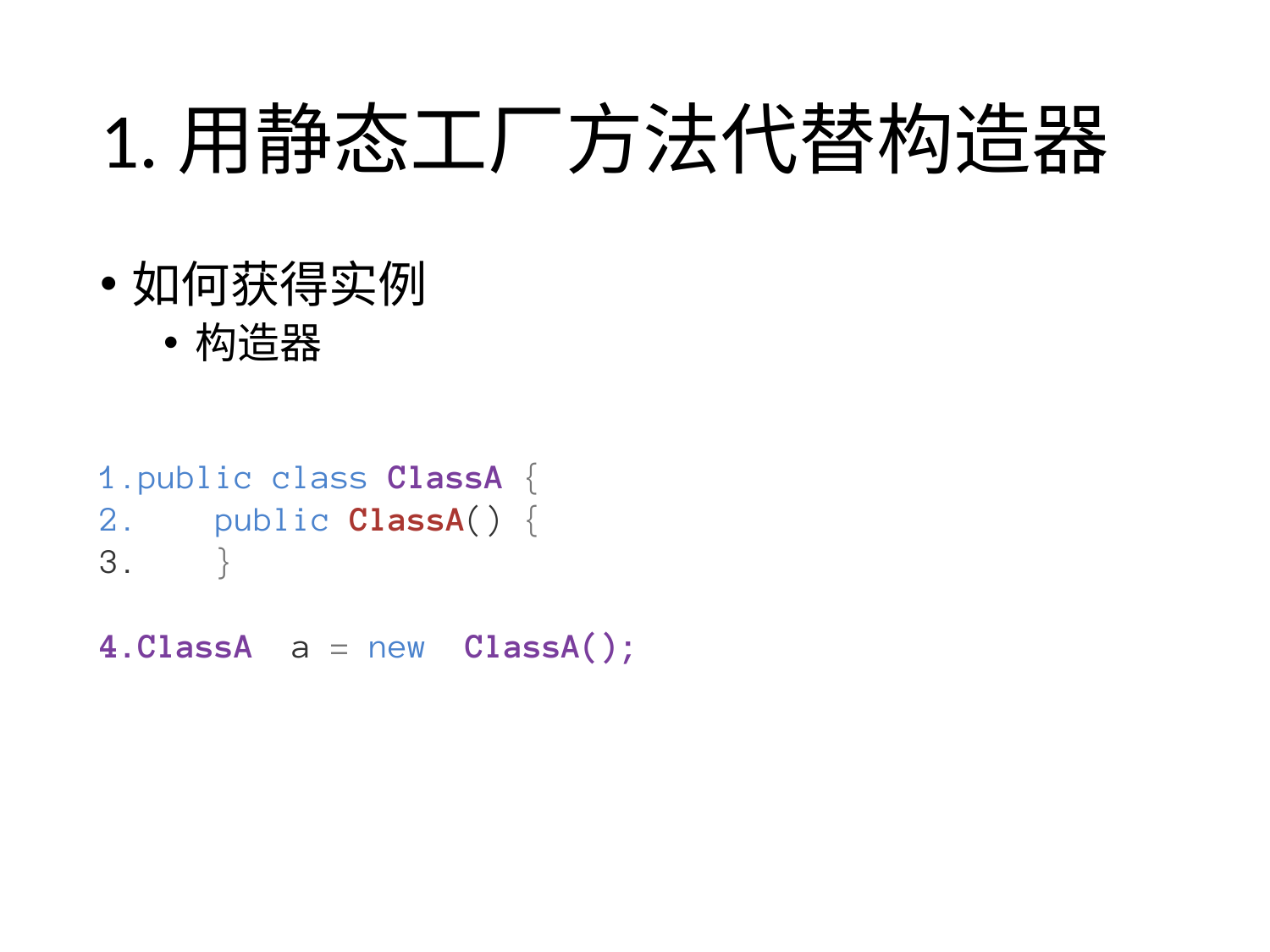

# 1.用静态工厂方法代替构造器
如何获得实例
构造器

public class ClassA {
    public ClassA() {
    }

ClassA  a = new  ClassA();